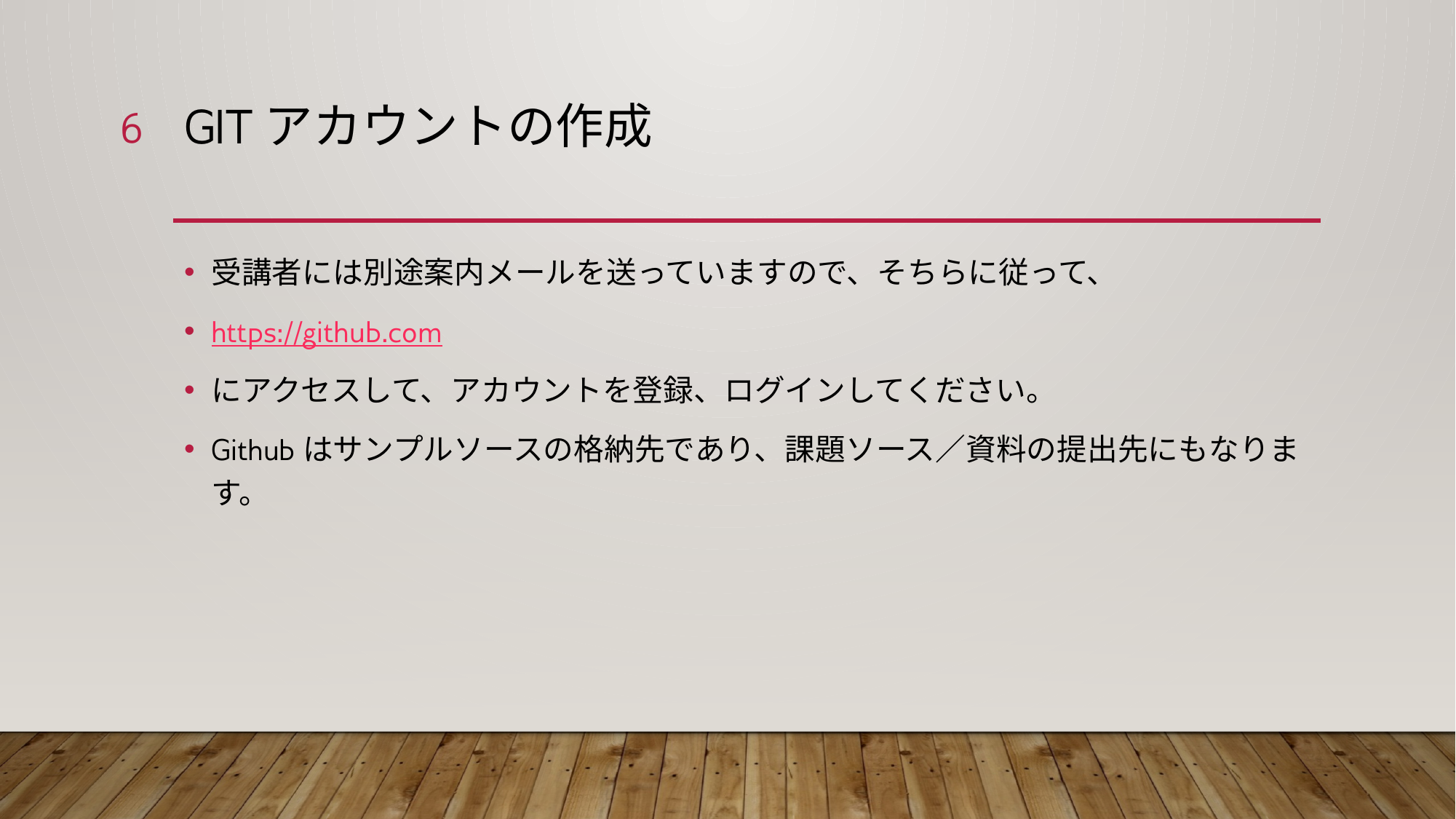

6
# Gitアカウントの作成
受講者には別途案内メールを送っていますので、そちらに従って、
https://github.com
にアクセスして、アカウントを登録、ログインしてください。
Githubはサンプルソースの格納先であり、課題ソース／資料の提出先にもなります。